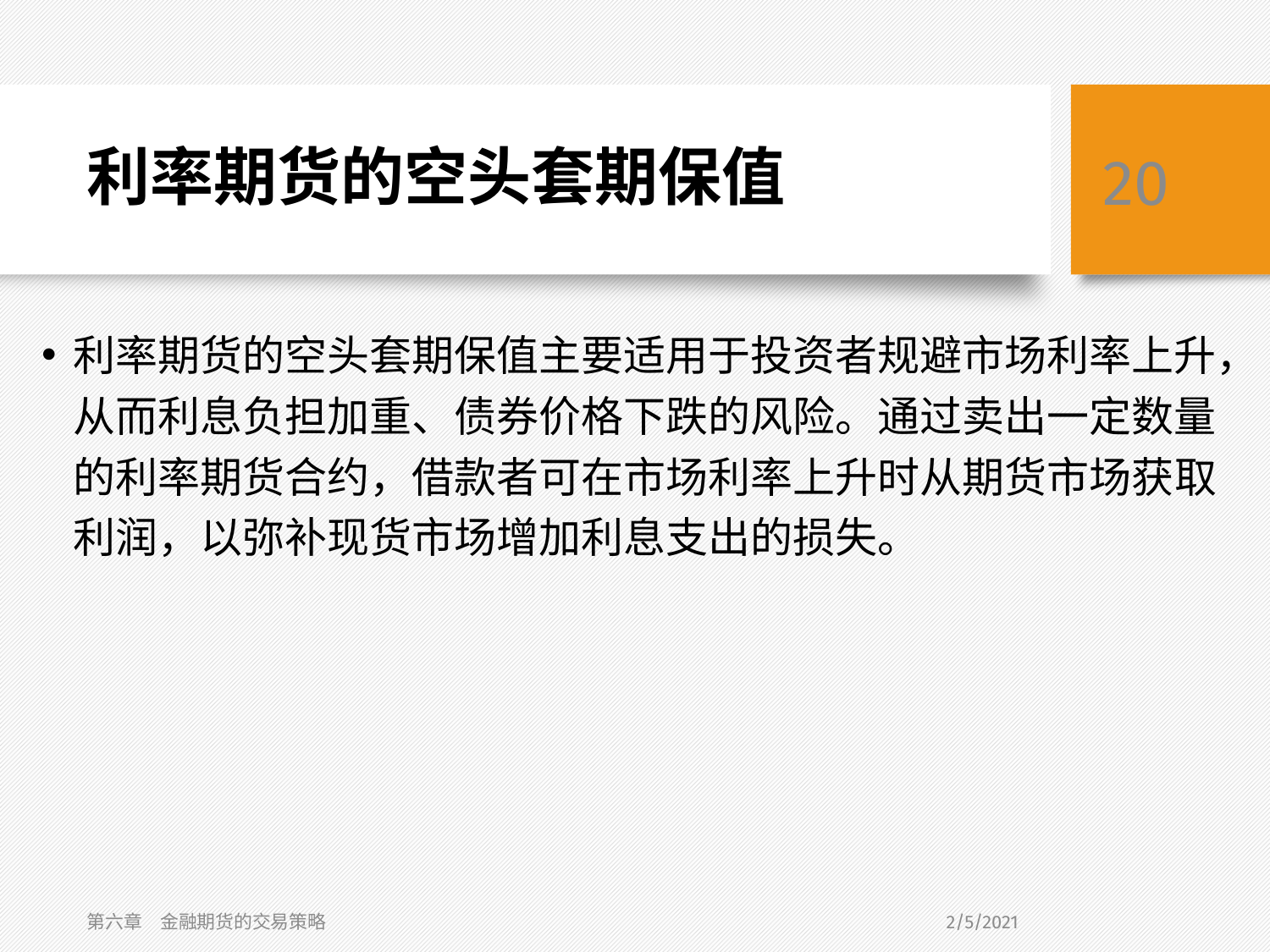

# 利率期货的空头套期保值
20
利率期货的空头套期保值主要适用于投资者规避市场利率上升，从而利息负担加重、债券价格下跌的风险。通过卖出一定数量的利率期货合约，借款者可在市场利率上升时从期货市场获取利润，以弥补现货市场增加利息支出的损失。

2/5/2021
第六章　金融期货的交易策略